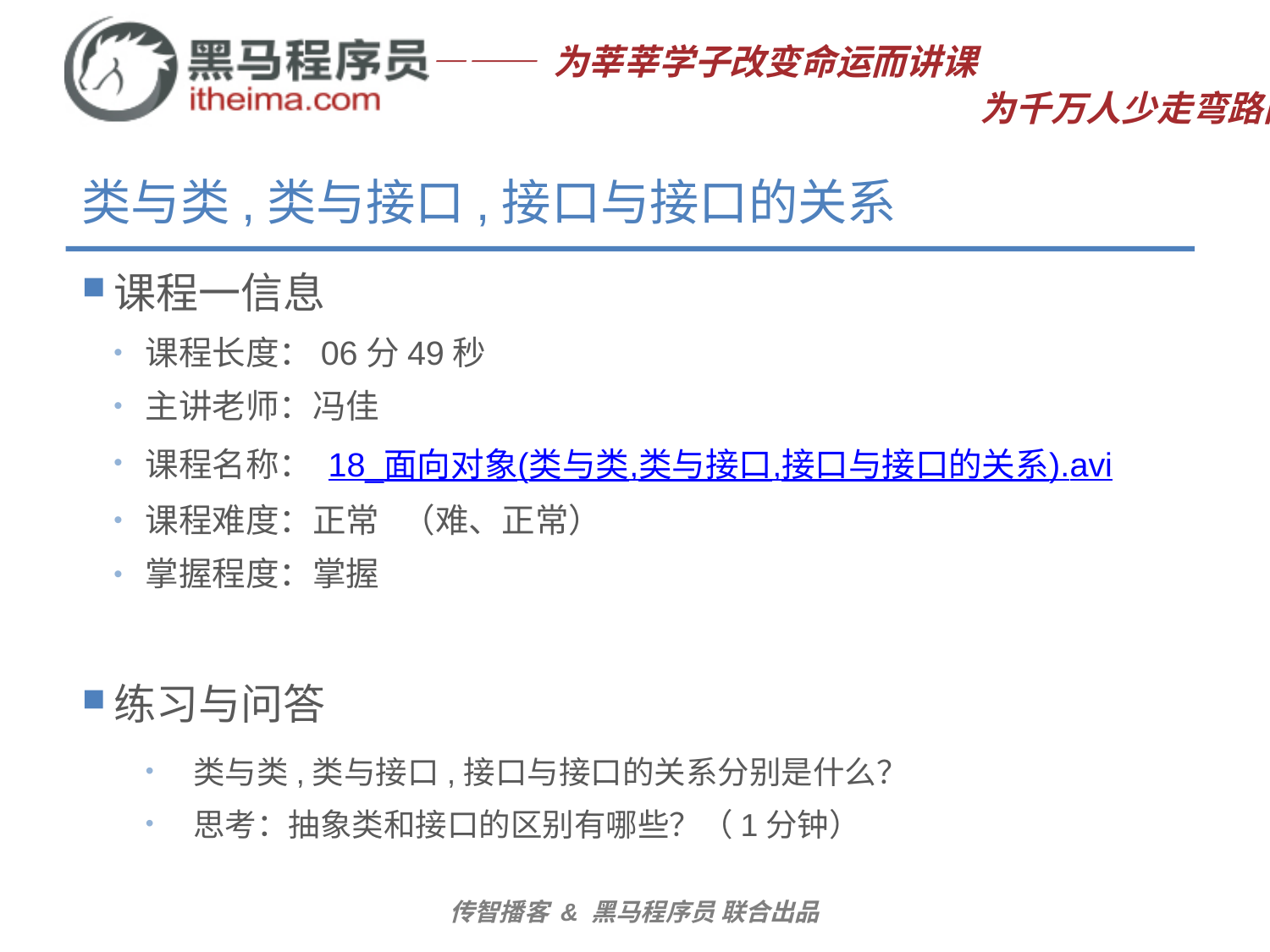

# 类与类,类与接口,接口与接口的关系
课程一信息
课程长度：06分49秒
主讲老师：冯佳
课程名称： 18_面向对象(类与类,类与接口,接口与接口的关系).avi
课程难度：正常   （难、正常）
掌握程度：掌握

练习与问答
类与类,类与接口,接口与接口的关系分别是什么？
思考：抽象类和接口的区别有哪些？（1分钟）